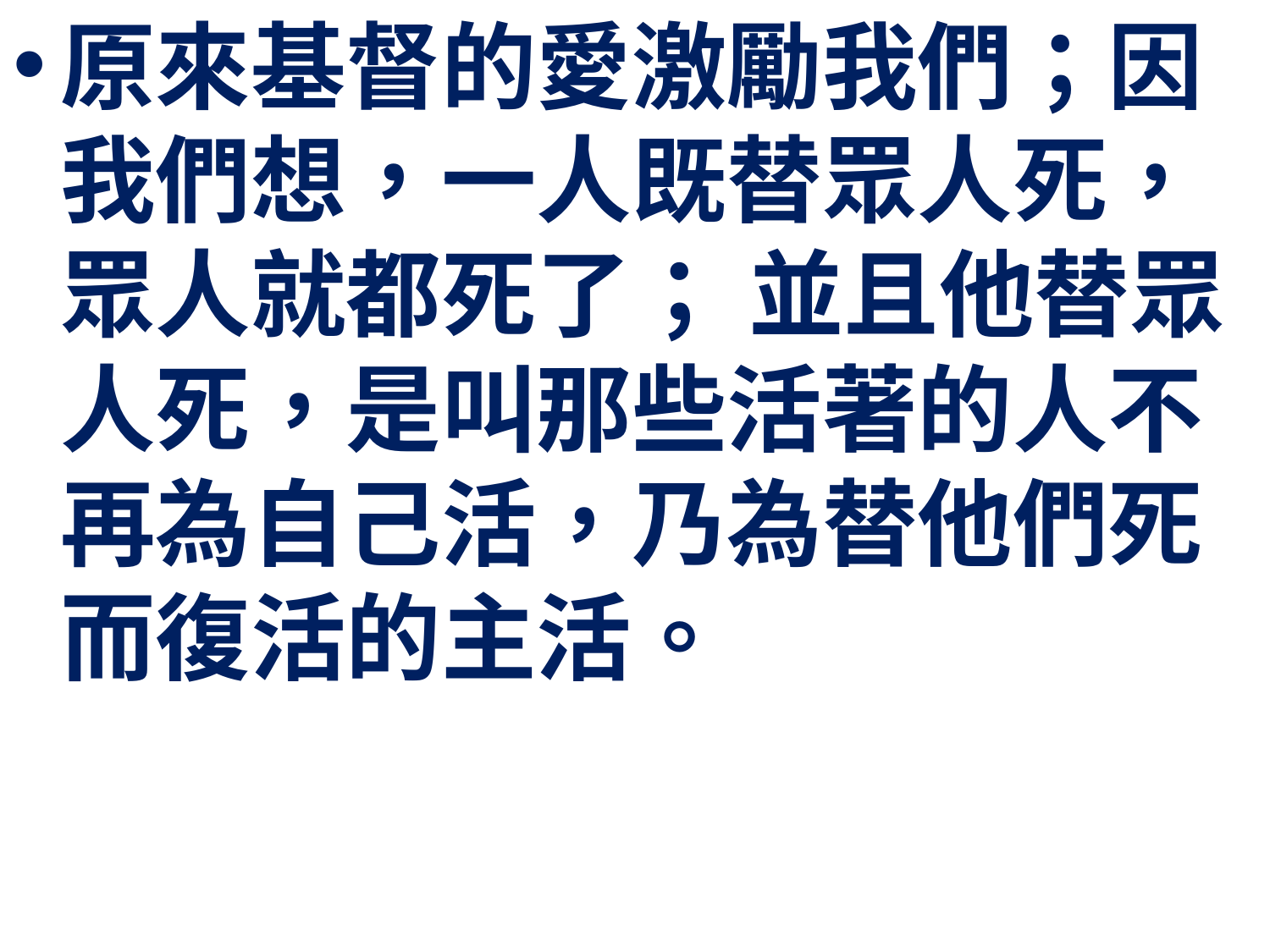

原來基督的愛激勵我們；因我們想，一人既替眾人死，眾人就都死了； 並且他替眾人死，是叫那些活著的人不再為自己活，乃為替他們死而復活的主活。